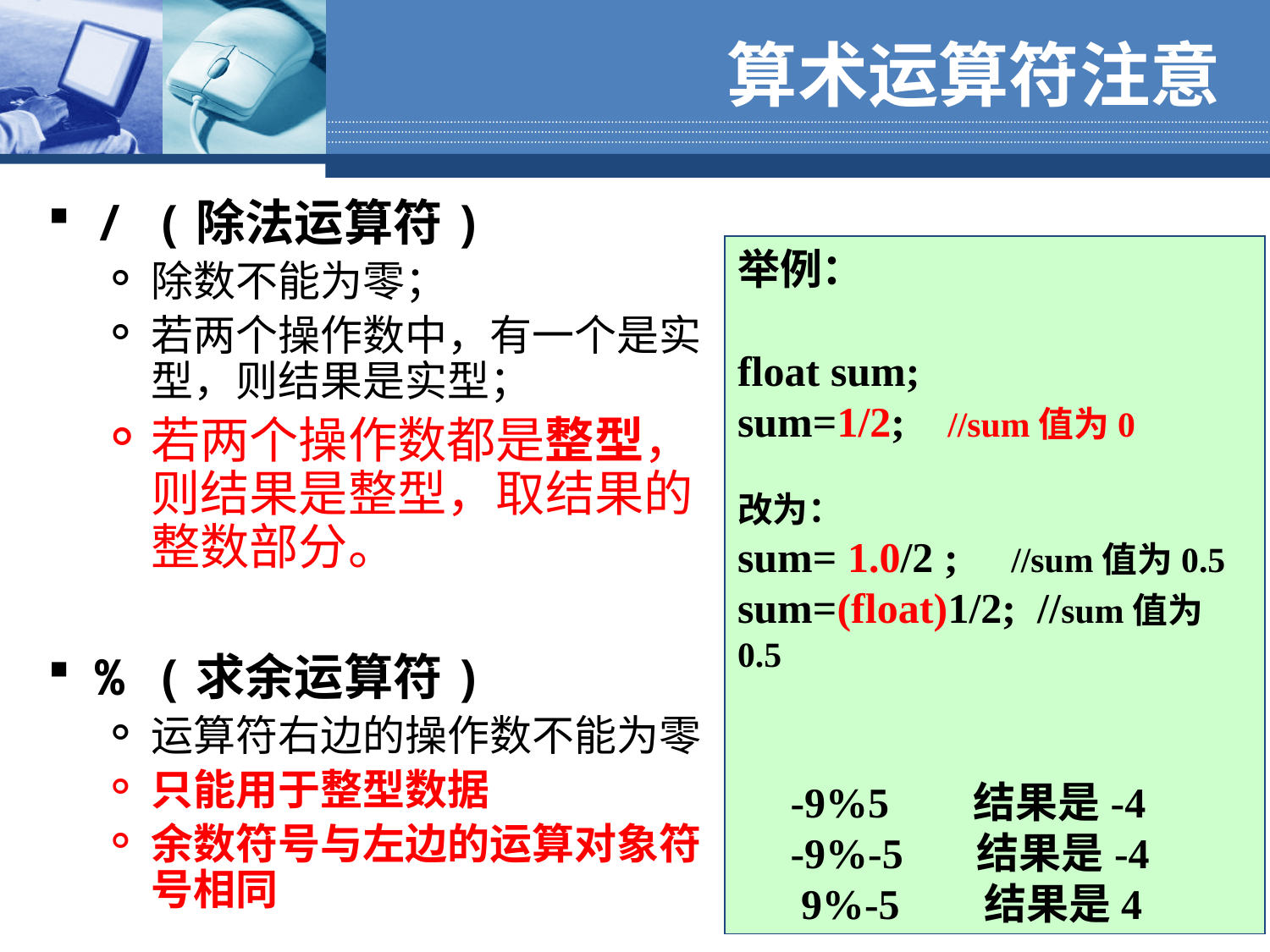

# 算术运算符注意
/ (除法运算符)
除数不能为零；
若两个操作数中，有一个是实型，则结果是实型；
若两个操作数都是整型，则结果是整型，取结果的整数部分。

% (求余运算符)
运算符右边的操作数不能为零
只能用于整型数据
余数符号与左边的运算对象符号相同
举例：

float sum;
sum=1/2;    //sum值为0

改为：
sum= 1.0/2 ;     //sum值为0.5
sum=(float)1/2;  //sum值为0.5

     -9%5       结果是-4
     -9%-5      结果是-4
      9%-5       结果是4